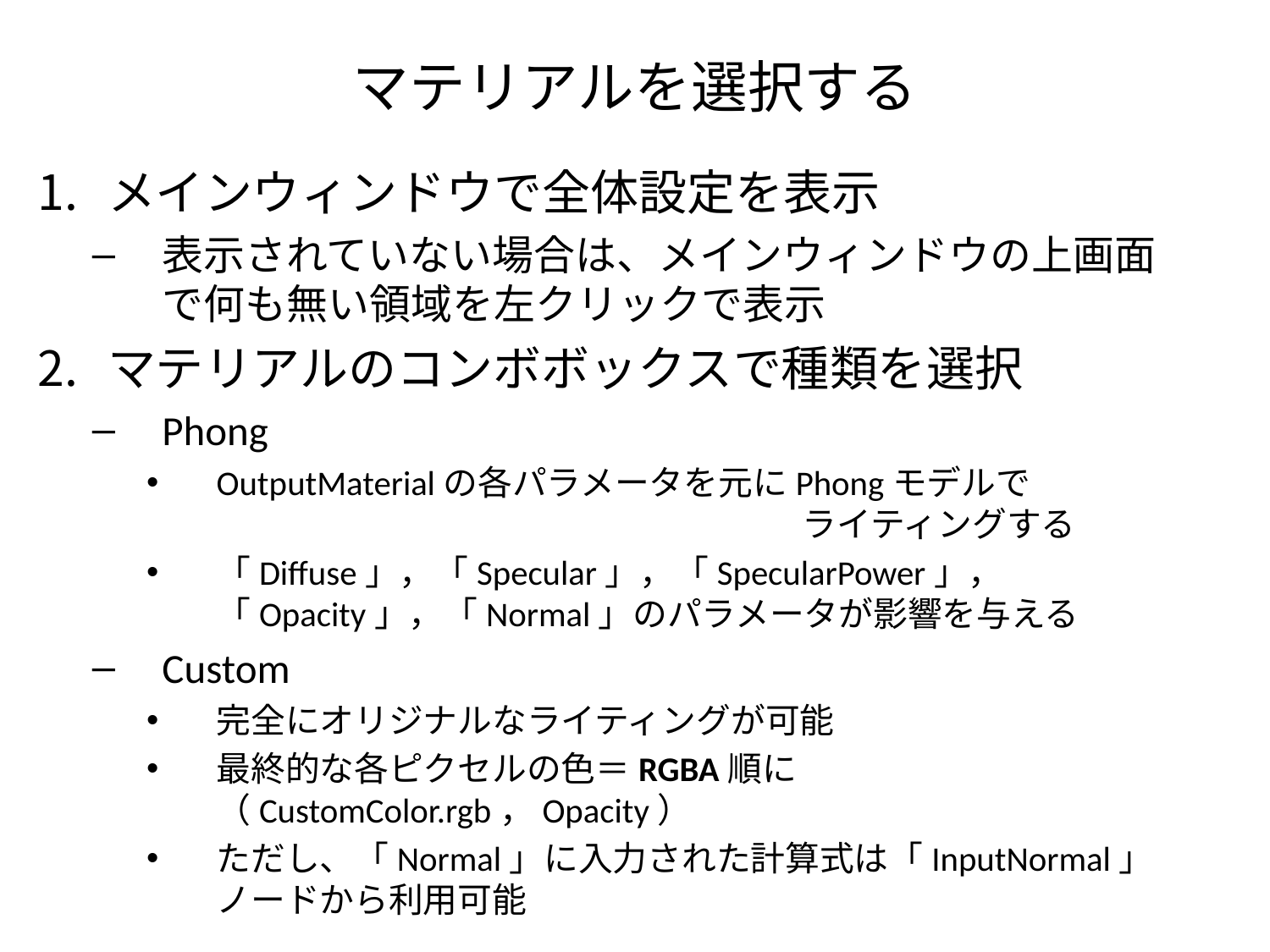

# マテリアルを選択する
メインウィンドウで全体設定を表示
表示されていない場合は、メインウィンドウの上画面で何も無い領域を左クリックで表示
マテリアルのコンボボックスで種類を選択
Phong
OutputMaterialの各パラメータを元にPhongモデルで　　　　　　　　　　　　　　　　　　　　　ライティングする
「Diffuse」，「Specular」，「SpecularPower」，「Opacity」，「Normal」のパラメータが影響を与える
Custom
完全にオリジナルなライティングが可能
最終的な各ピクセルの色＝RGBA順に（CustomColor.rgb，Opacity）
ただし、「Normal」に入力された計算式は「InputNormal」ノードから利用可能